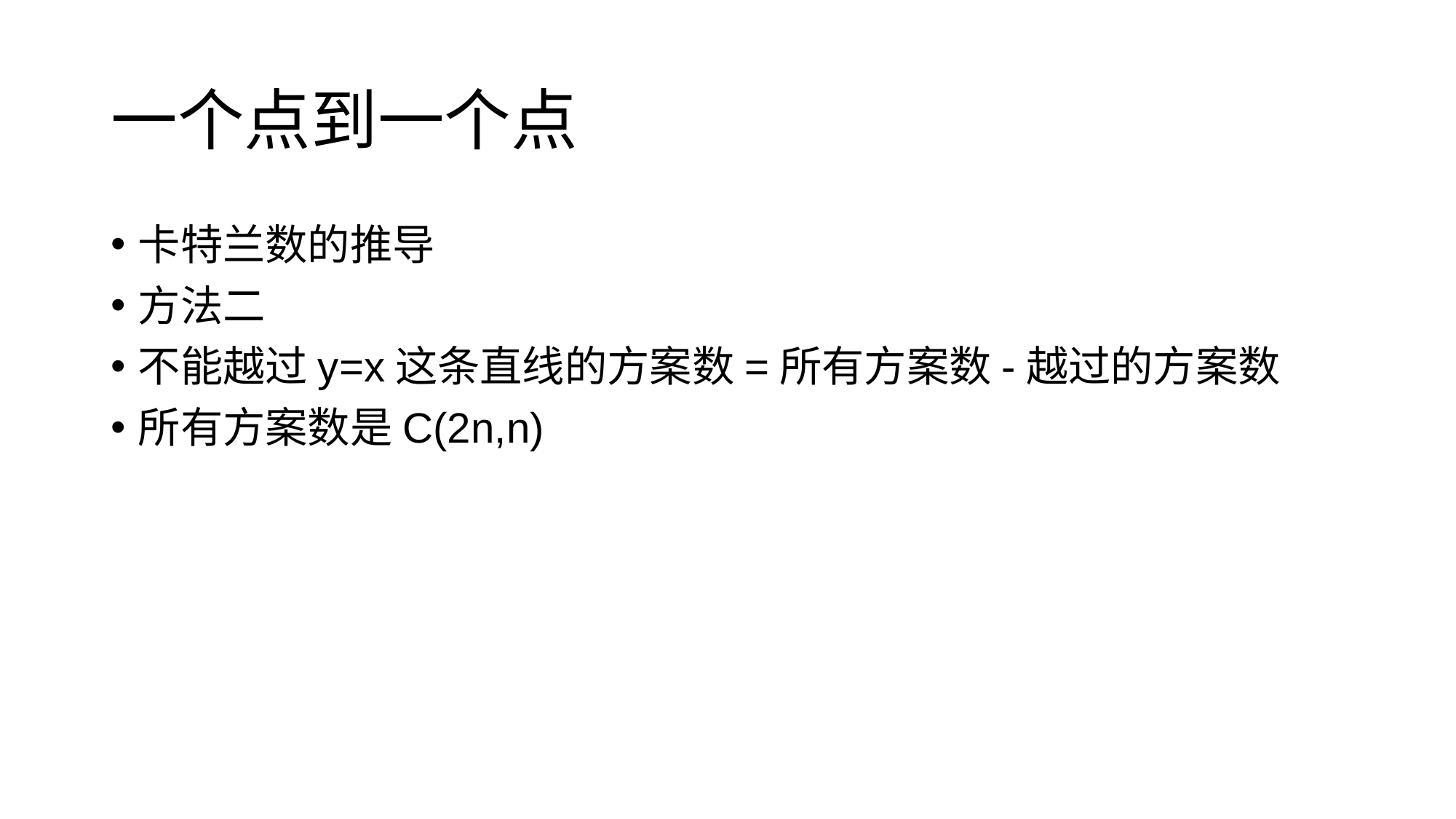

# 一个点到一个点
卡特兰数的推导
方法二
不能越过y=x这条直线的方案数=所有方案数-越过的方案数
所有方案数是C(2n,n)